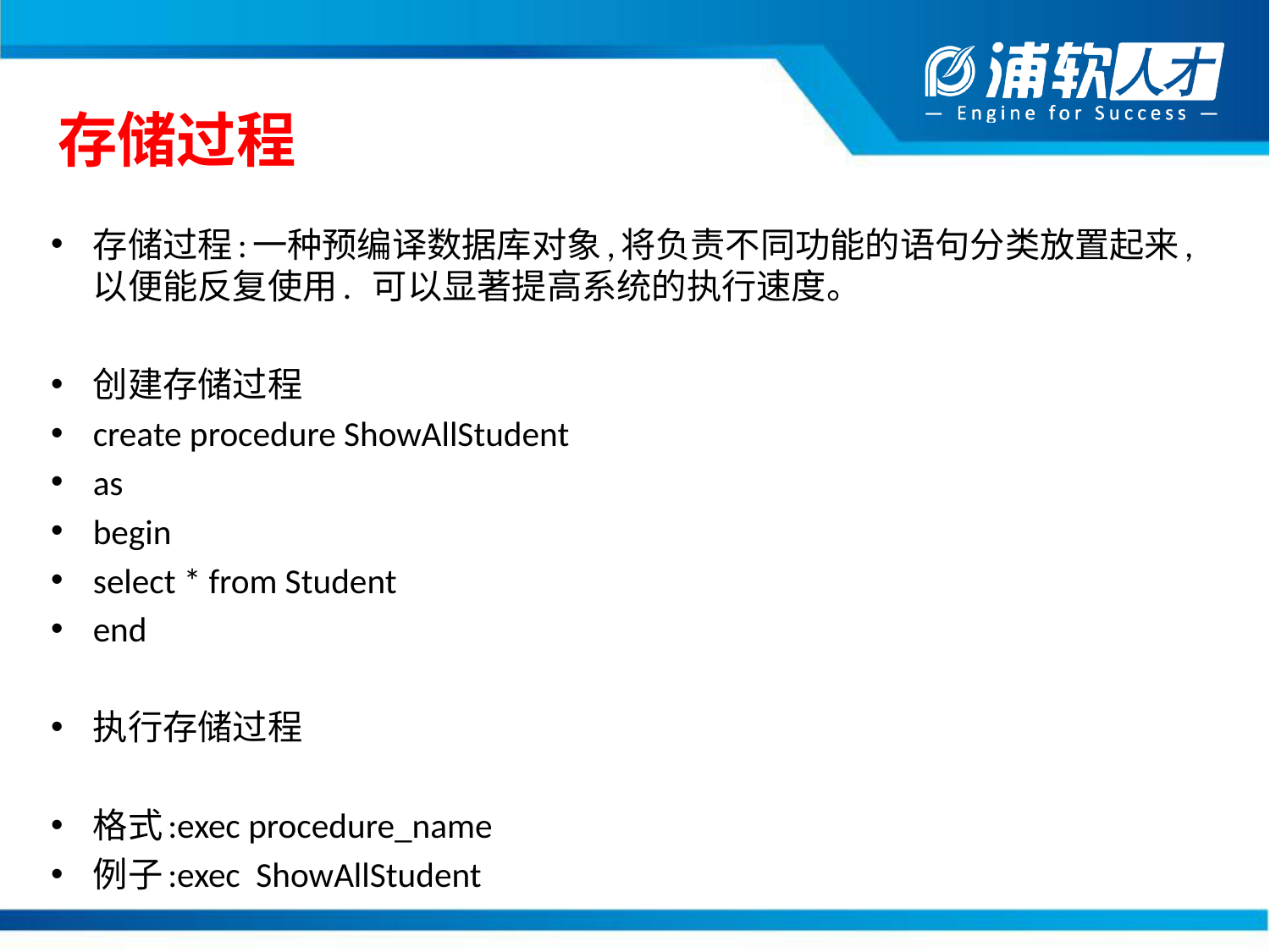

# 存储过程
存储过程:一种预编译数据库对象,将负责不同功能的语句分类放置起来,以便能反复使用.  可以显著提高系统的执行速度。

创建存储过程
create procedure ShowAllStudent
as
begin
select * from Student
end

执行存储过程

格式:exec procedure_name
例子:exec  ShowAllStudent